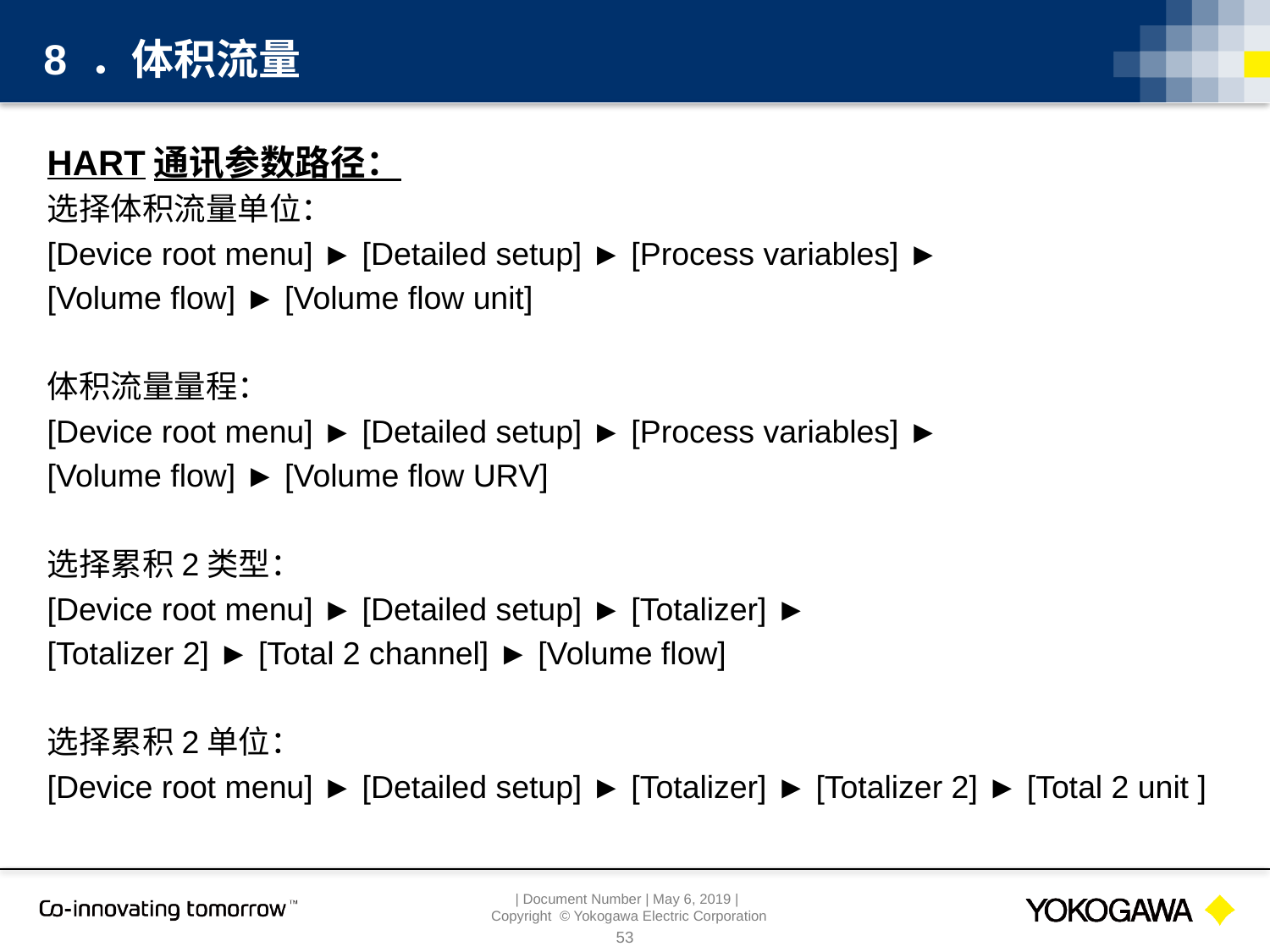

8 ．体积流量

HART通讯参数路径：
选择体积流量单位：
[Device root menu] ► [Detailed setup] ► [Process variables] ►
[Volume flow] ► [Volume flow unit]

体积流量量程：
[Device root menu] ► [Detailed setup] ► [Process variables] ►
[Volume flow] ► [Volume flow URV]

选择累积2类型：
[Device root menu] ► [Detailed setup] ► [Totalizer] ►
[Totalizer 2] ► [Total 2 channel] ► [Volume flow]

选择累积2单位：
[Device root menu] ► [Detailed setup] ► [Totalizer] ► [Totalizer 2] ► [Total 2 unit ]